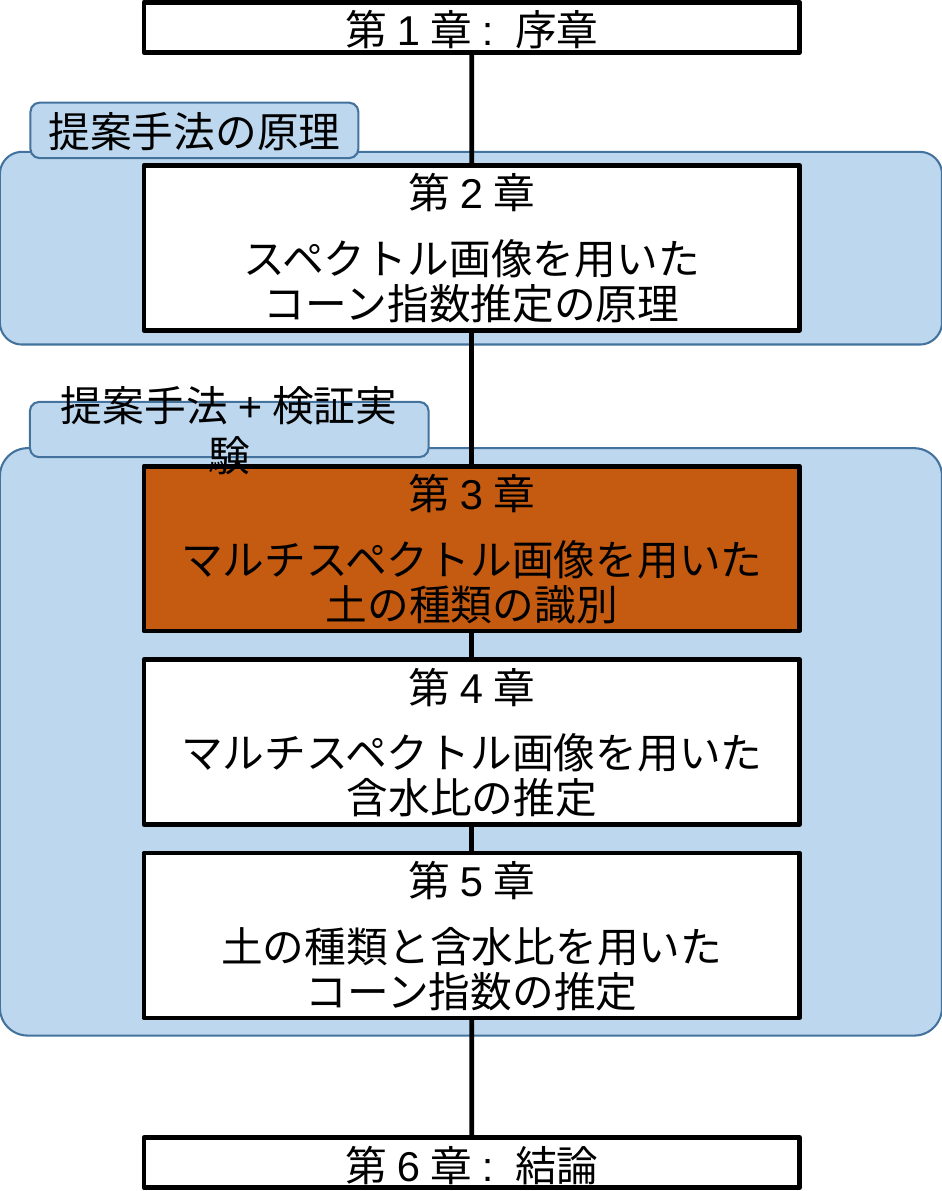

第1章: 序章
提案手法の原理

第2章
スペクトル画像を用いた
コーン指数推定の原理
提案手法+検証実験

第3章
マルチスペクトル画像を用いた
土の種類の識別
第4章
マルチスペクトル画像を用いた
含水比の推定
第5章
土の種類と含水比を用いた
コーン指数の推定
第6章: 結論